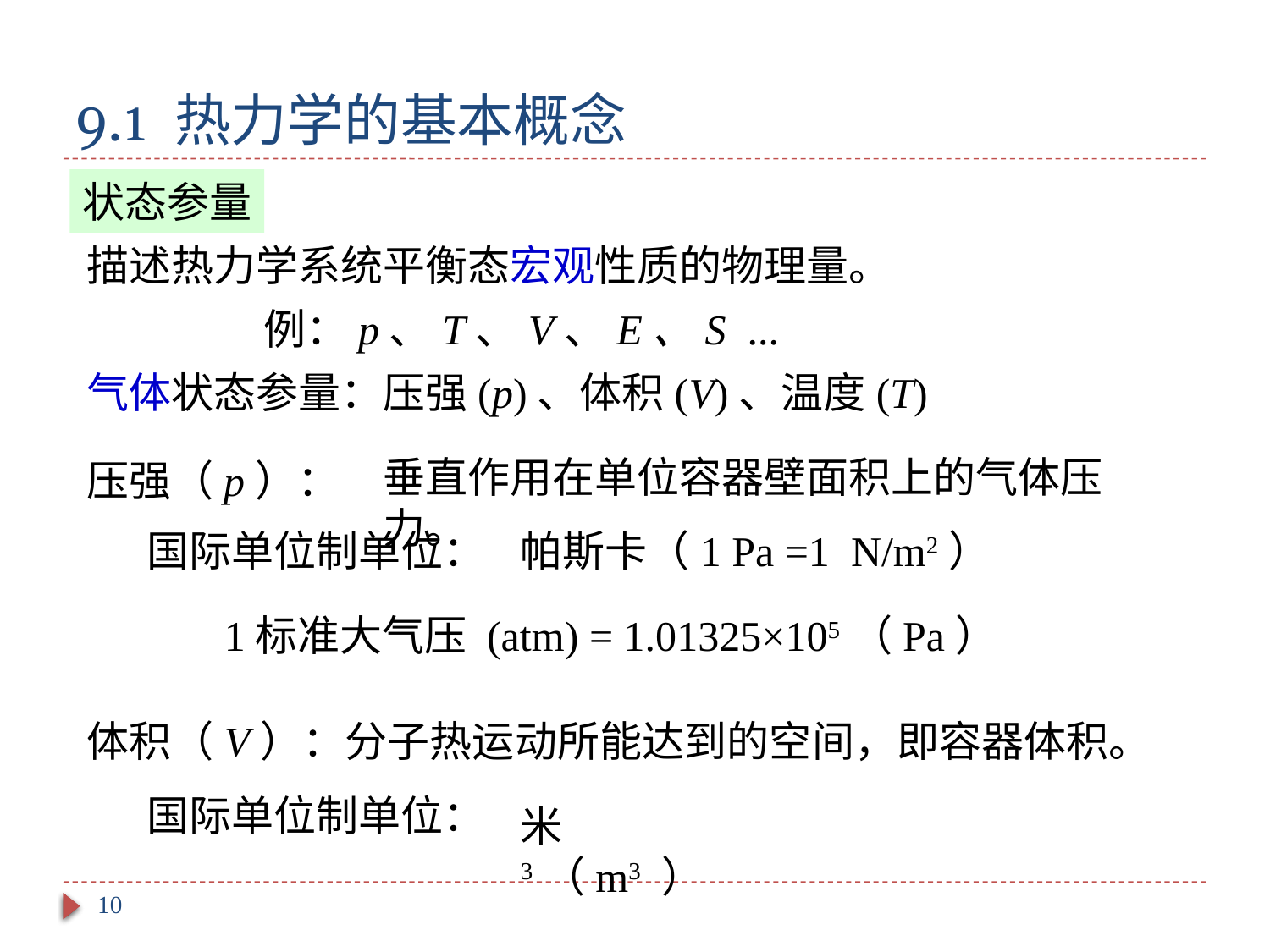

# 9.1 热力学的基本概念
状态参量
描述热力学系统平衡态宏观性质的物理量。
例：p、T、V、E、S  ...
气体状态参量：压强(p)、体积(V)、温度(T)
垂直作用在单位容器壁面积上的气体压力。
压强（p）：
国际单位制单位：
帕斯卡（1 Pa =1  N/m2）
   1标准大气压 (atm) = 1.01325×105（Pa）
体积（V）：分子热运动所能达到的空间，即容器体积。
国际单位制单位：
米3（m3 ）
10